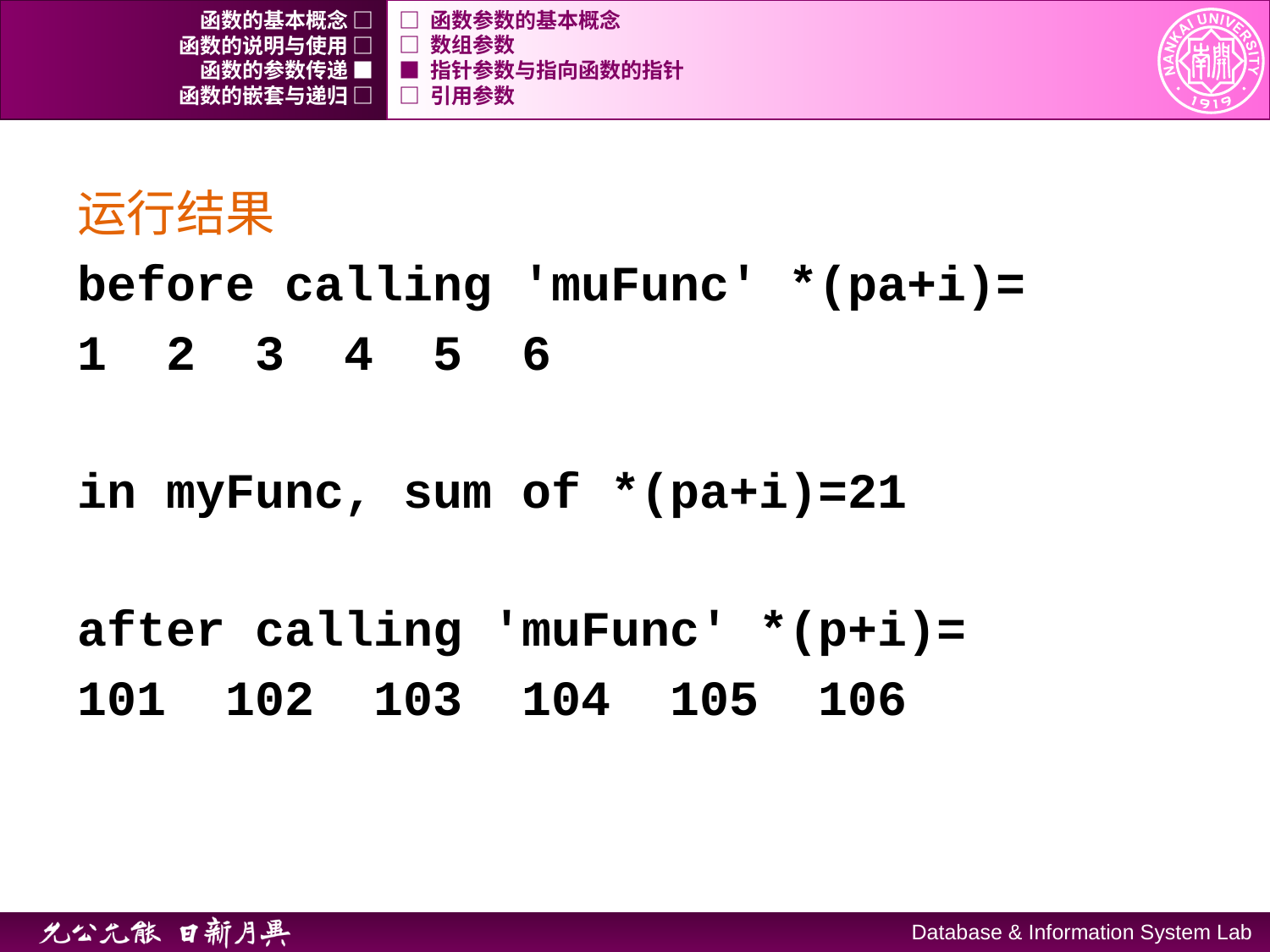

函数的基本概念 □
□ 函数参数的基本概念
函数的说明与使用 □
□ 数组参数
函数的参数传递 ■
■ 指针参数与指向函数的指针
函数的嵌套与递归 □
□ 引用参数
运行结果
before calling 'muFunc' *(pa+i)=
1  2  3  4  5  6

in myFunc, sum of *(pa+i)=21

after calling 'muFunc' *(p+i)=
101  102  103  104  105  106